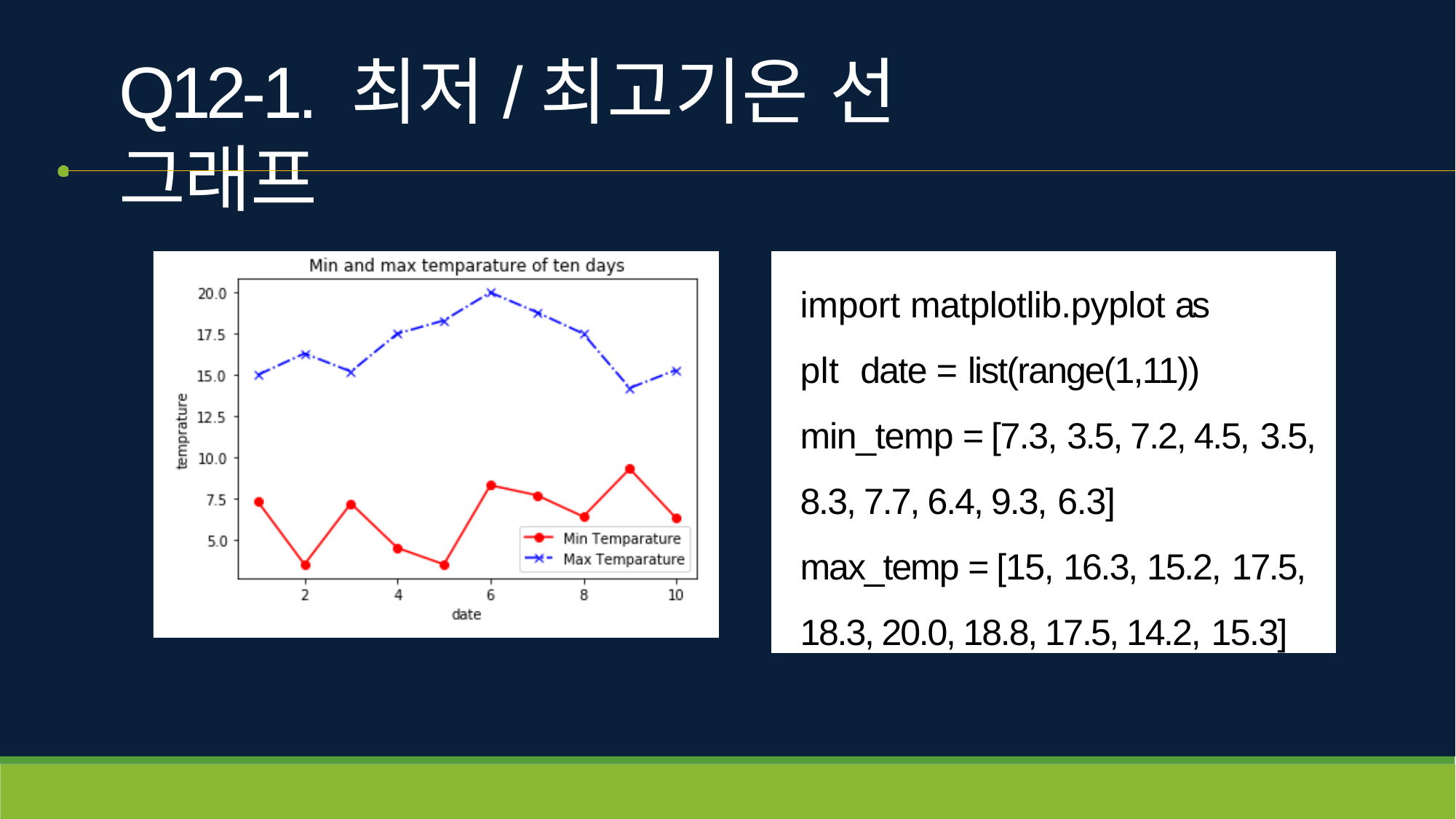

# Q12-1. 최저/최고기온 선 그래프

import matplotlib.pyplot as plt  date = list(range(1,11))
min_temp = [7.3, 3.5, 7.2, 4.5, 3.5,
8.3, 7.7, 6.4, 9.3, 6.3]
max_temp = [15, 16.3, 15.2, 17.5,
18.3, 20.0, 18.8, 17.5, 14.2, 15.3]